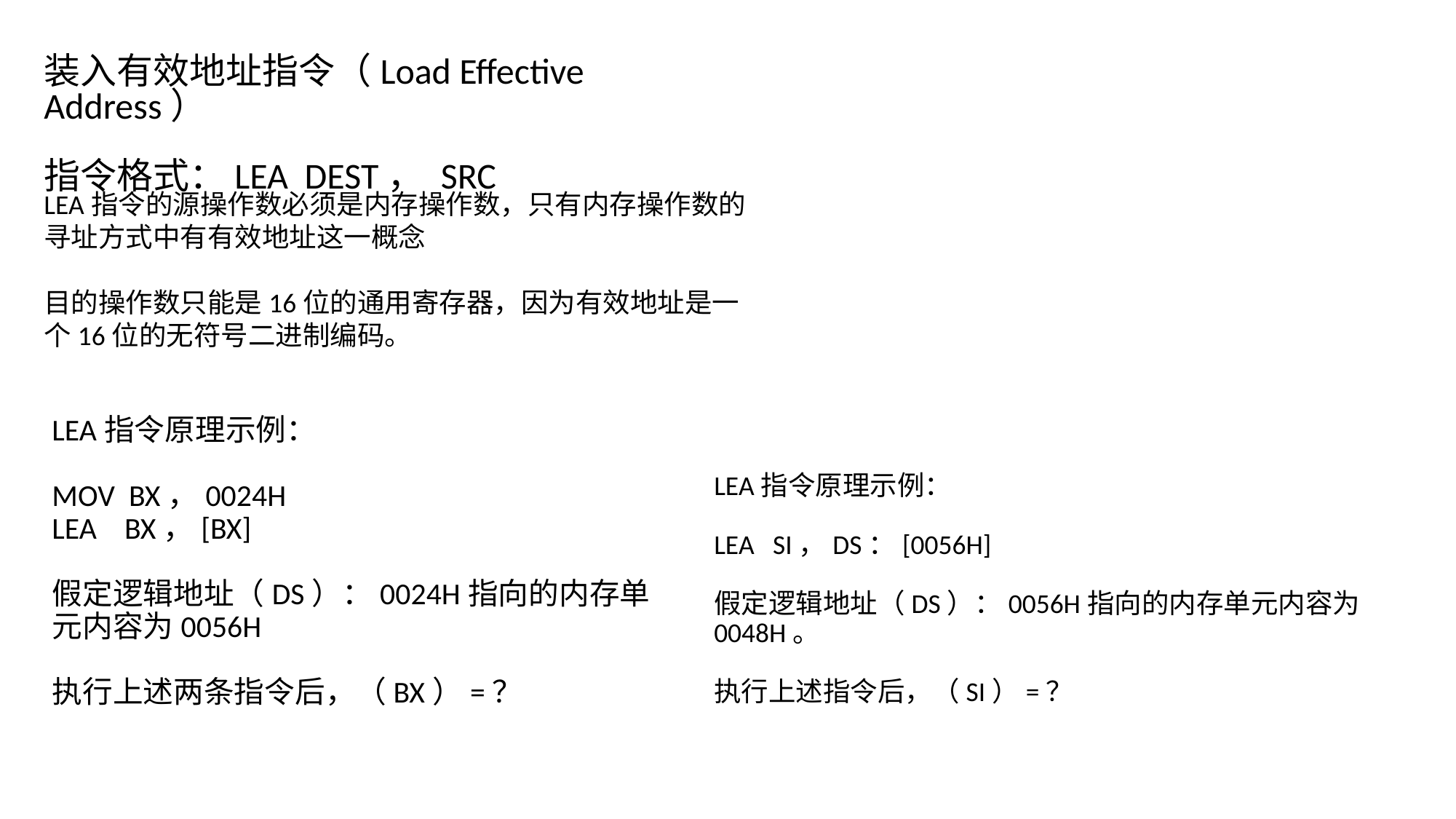

装入有效地址指令（Load Effective Address）

指令格式：LEA  DEST， SRC
LEA指令的源操作数必须是内存操作数，只有内存操作数的寻址方式中有有效地址这一概念

目的操作数只能是16位的通用寄存器，因为有效地址是一个16位的无符号二进制编码。
LEA指令原理示例：

MOV  BX，0024H
LEA    BX，[BX]

假定逻辑地址（DS）：0024H指向的内存单元内容为0056H

执行上述两条指令后，（BX）=？
LEA指令原理示例：

LEA   SI，DS：[0056H]

假定逻辑地址（DS）：0056H指向的内存单元内容为0048H。

执行上述指令后，（SI）=？